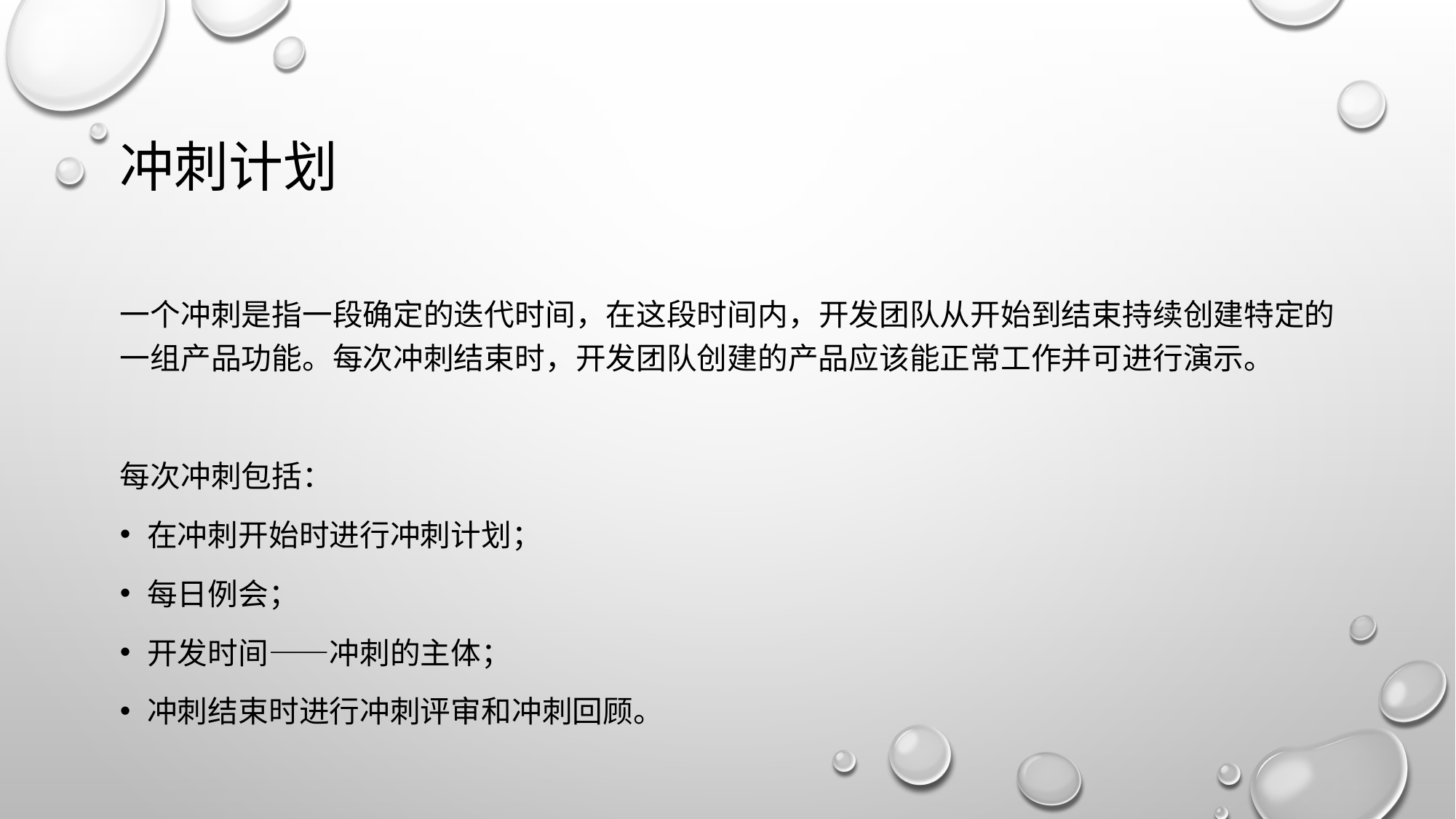

# 冲刺计划
一个冲刺是指一段确定的迭代时间，在这段时间内，开发团队从开始到结束持续创建特定的一组产品功能。每次冲刺结束时，开发团队创建的产品应该能正常工作并可进行演示。

每次冲刺包括：
在冲刺开始时进行冲刺计划；
每日例会；
开发时间——冲刺的主体；
冲刺结束时进行冲刺评审和冲刺回顾。